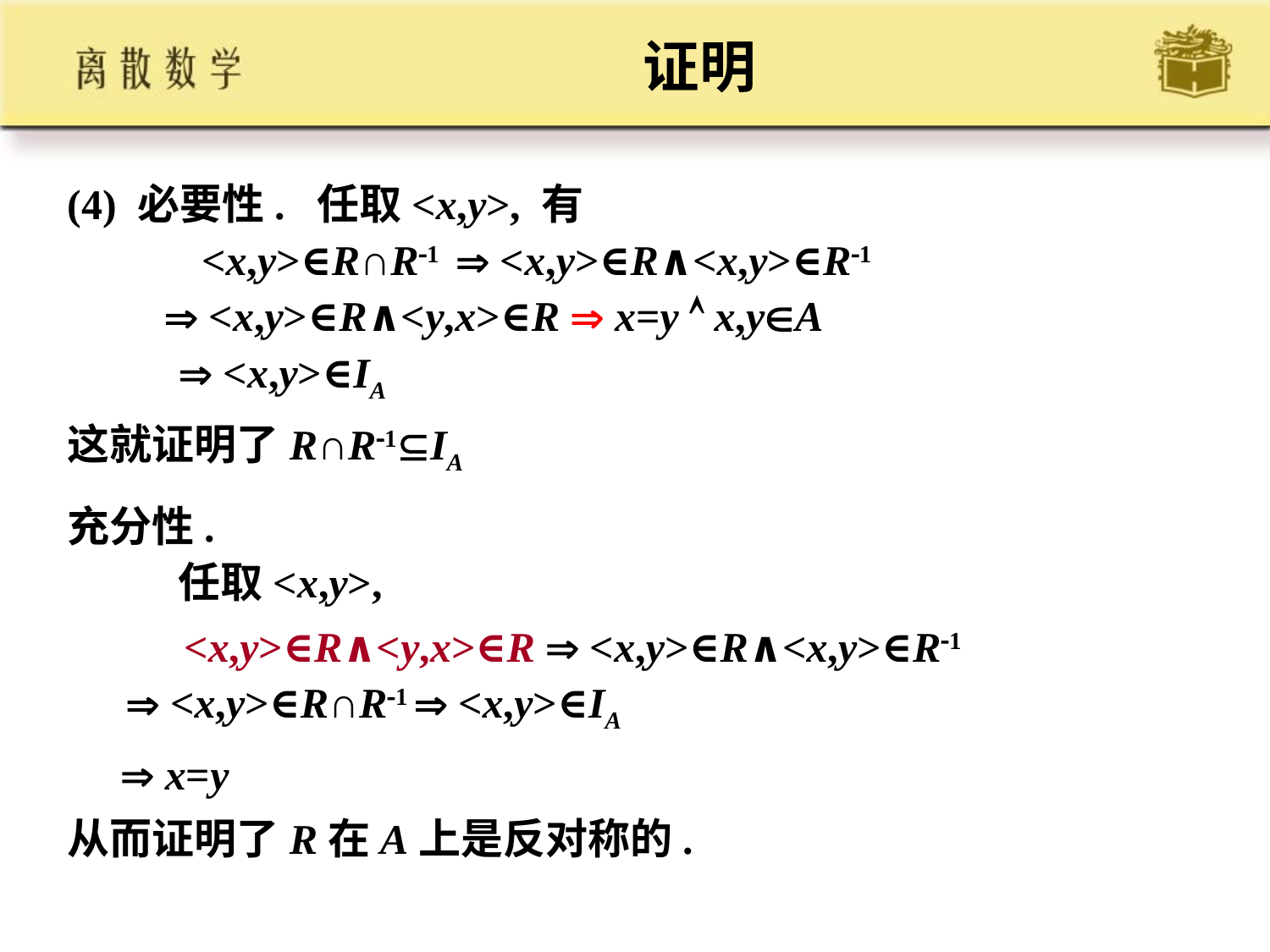

# 证明
(4) 必要性.  任取<x,y>, 有
        <x,y>∈R∩R−1  ⇒ <x,y>∈R∧<x,y>∈R−1
        ⇒ <x,y>∈R∧<y,x>∈R ⇒ x=y ∧ x,y∈A
      ⇒ <x,y>∈IA
这就证明了R∩R−1⊆IA
充分性.
     任取<x,y>,
           <x,y>∈R∧<y,x>∈R ⇒ <x,y>∈R∧<x,y>∈R−1
 ⇒ <x,y>∈R∩R−1 ⇒ <x,y>∈IA
     ⇒ x=y
从而证明了R在A上是反对称的.
52